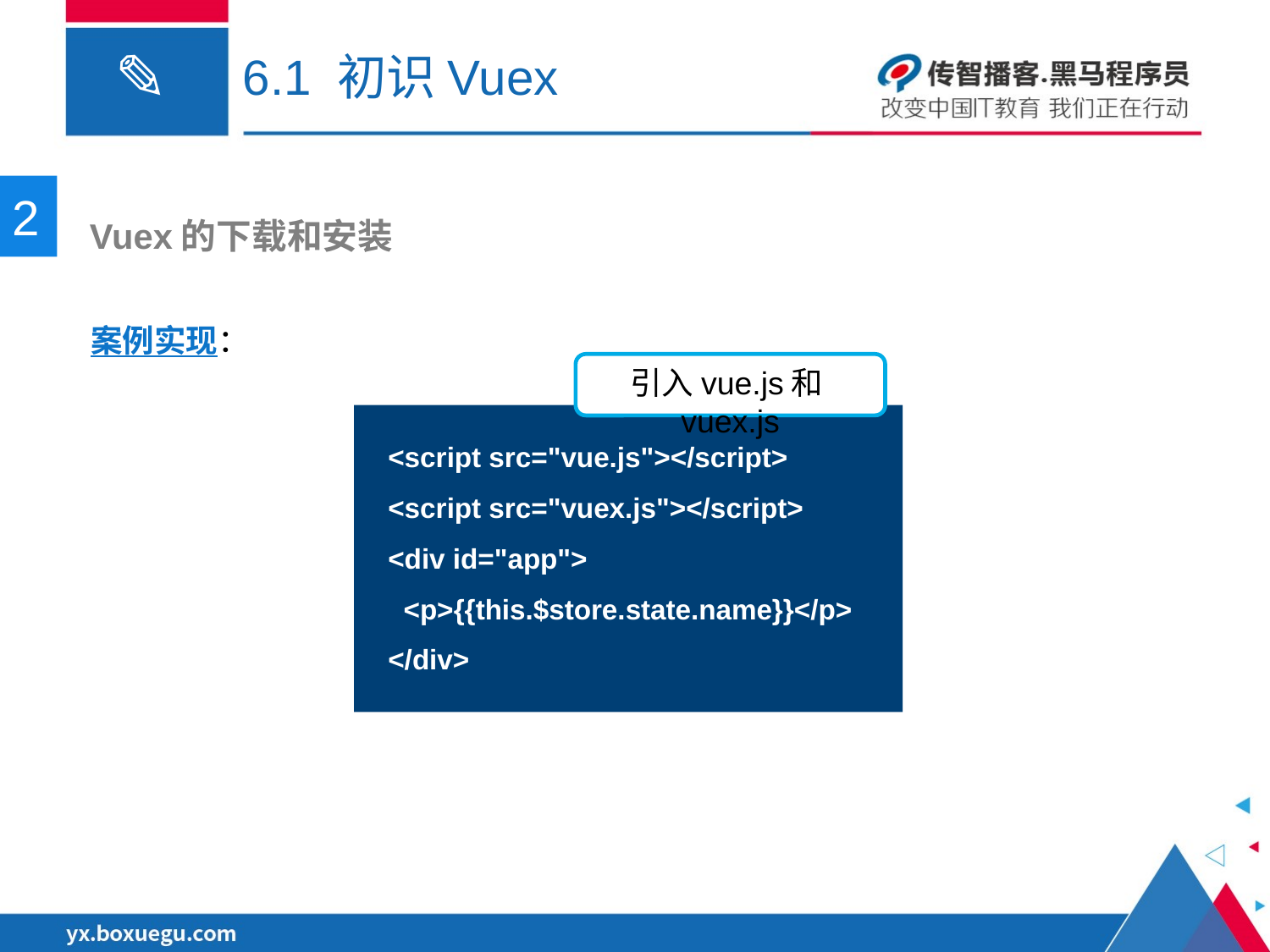

# 6.1 初识Vuex

2
  Vuex的下载和安装
案例实现：
引入vue.js和vuex.js

<script src="vue.js"></script>
<script src="vuex.js"></script>
<div id="app">
  <p>{{this.$store.state.name}}</p>
</div>